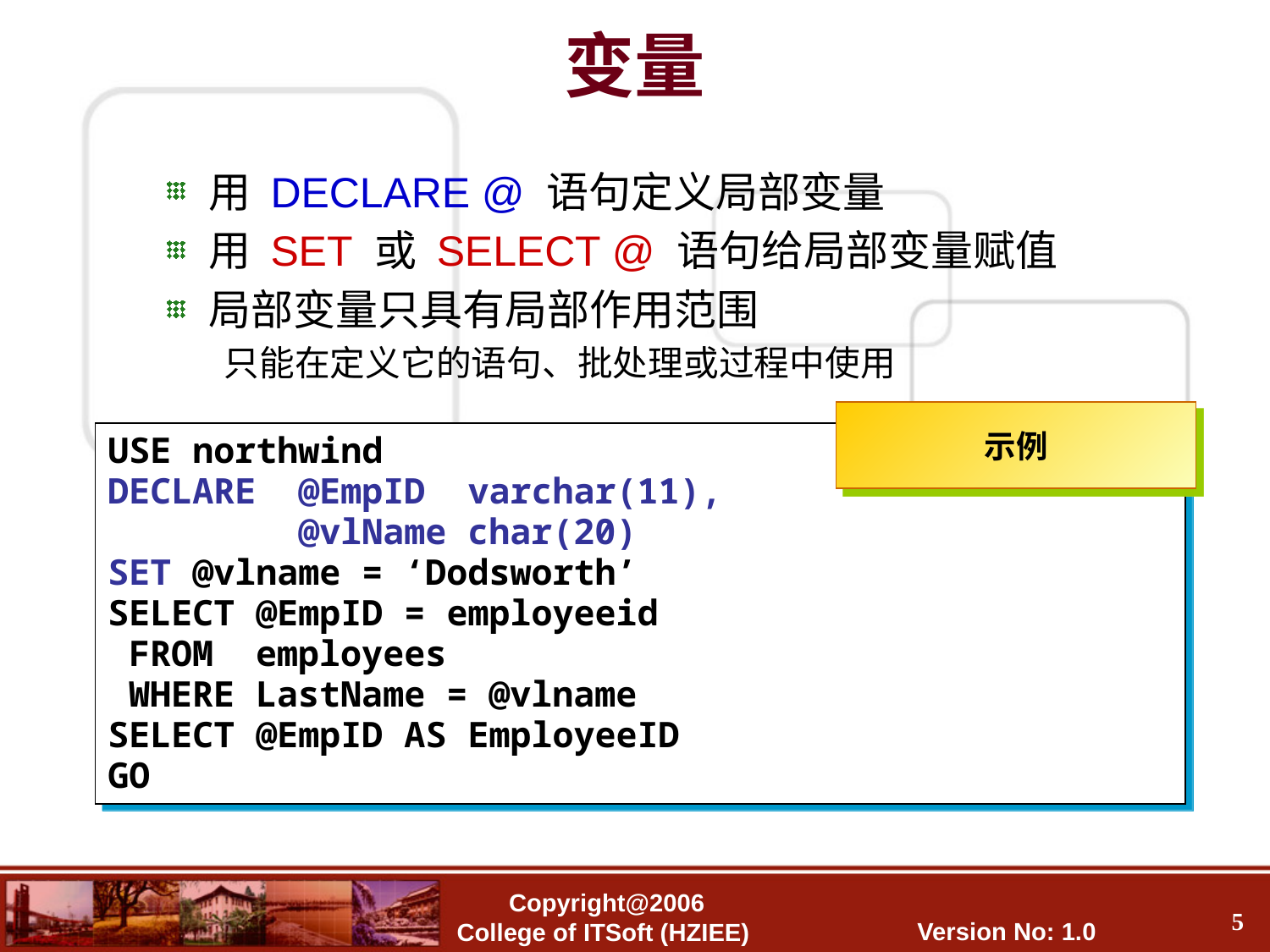

# 变量
用 DECLARE @ 语句定义局部变量
用 SET 或 SELECT @ 语句给局部变量赋值
局部变量只具有局部作用范围
       只能在定义它的语句、批处理或过程中使用
示例
USE northwind
DECLARE  @EmpID  varchar(11),
         @vlName char(20)
SET @vlname = ‘Dodsworth’
SELECT @EmpID = employeeid
 FROM  employees
 WHERE LastName = @vlname
SELECT @EmpID AS EmployeeID
GO